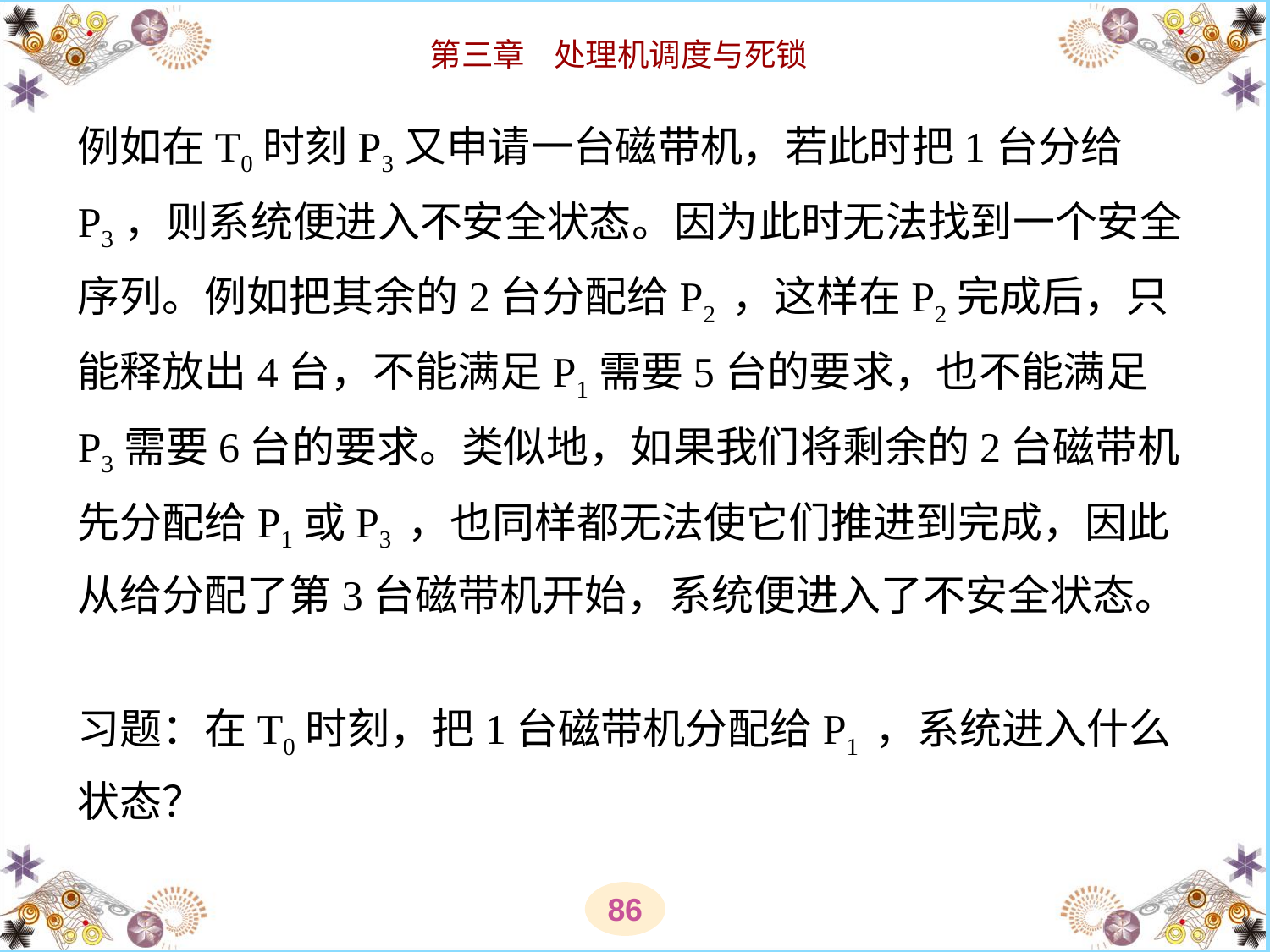

# 例如在T0时刻P3又申请一台磁带机，若此时把1台分给P3，则系统便进入不安全状态。因为此时无法找到一个安全序列。例如把其余的2台分配给P2 ，这样在P2完成后，只能释放出4台，不能满足P1需要5台的要求，也不能满足P3需要6台的要求。类似地，如果我们将剩余的2台磁带机先分配给P1或P3 ，也同样都无法使它们推进到完成，因此从给分配了第3台磁带机开始，系统便进入了不安全状态。 习题：在T0时刻，把1台磁带机分配给P1 ，系统进入什么状态？